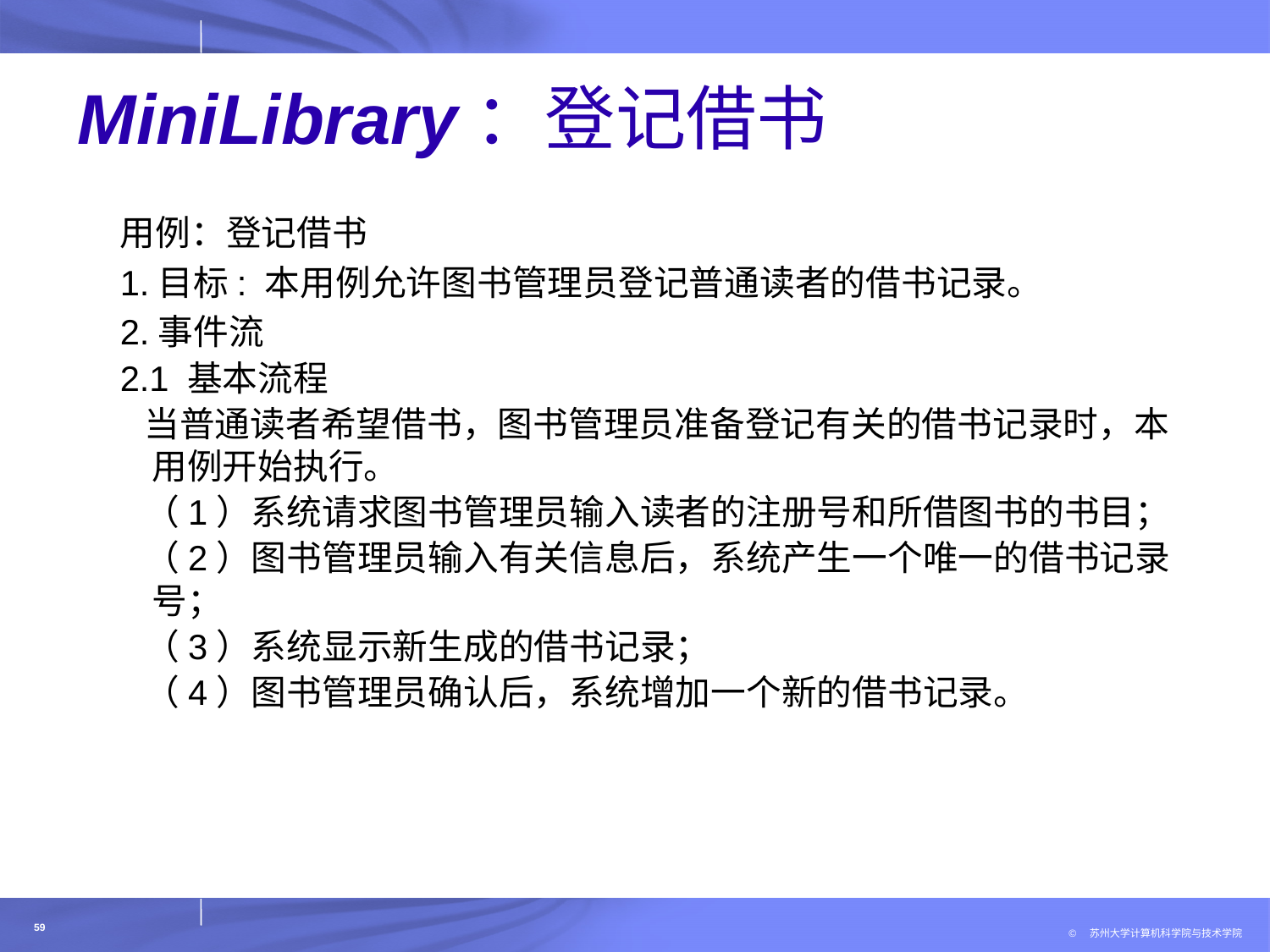

# MiniLibrary：登记借书
用例：登记借书
1.目标: 本用例允许图书管理员登记普通读者的借书记录。
2.事件流
2.1 基本流程
  当普通读者希望借书，图书管理员准备登记有关的借书记录时，本用例开始执行。
  （1）系统请求图书管理员输入读者的注册号和所借图书的书目；
  （2）图书管理员输入有关信息后，系统产生一个唯一的借书记录号；
  （3）系统显示新生成的借书记录；
  （4）图书管理员确认后，系统增加一个新的借书记录。

59